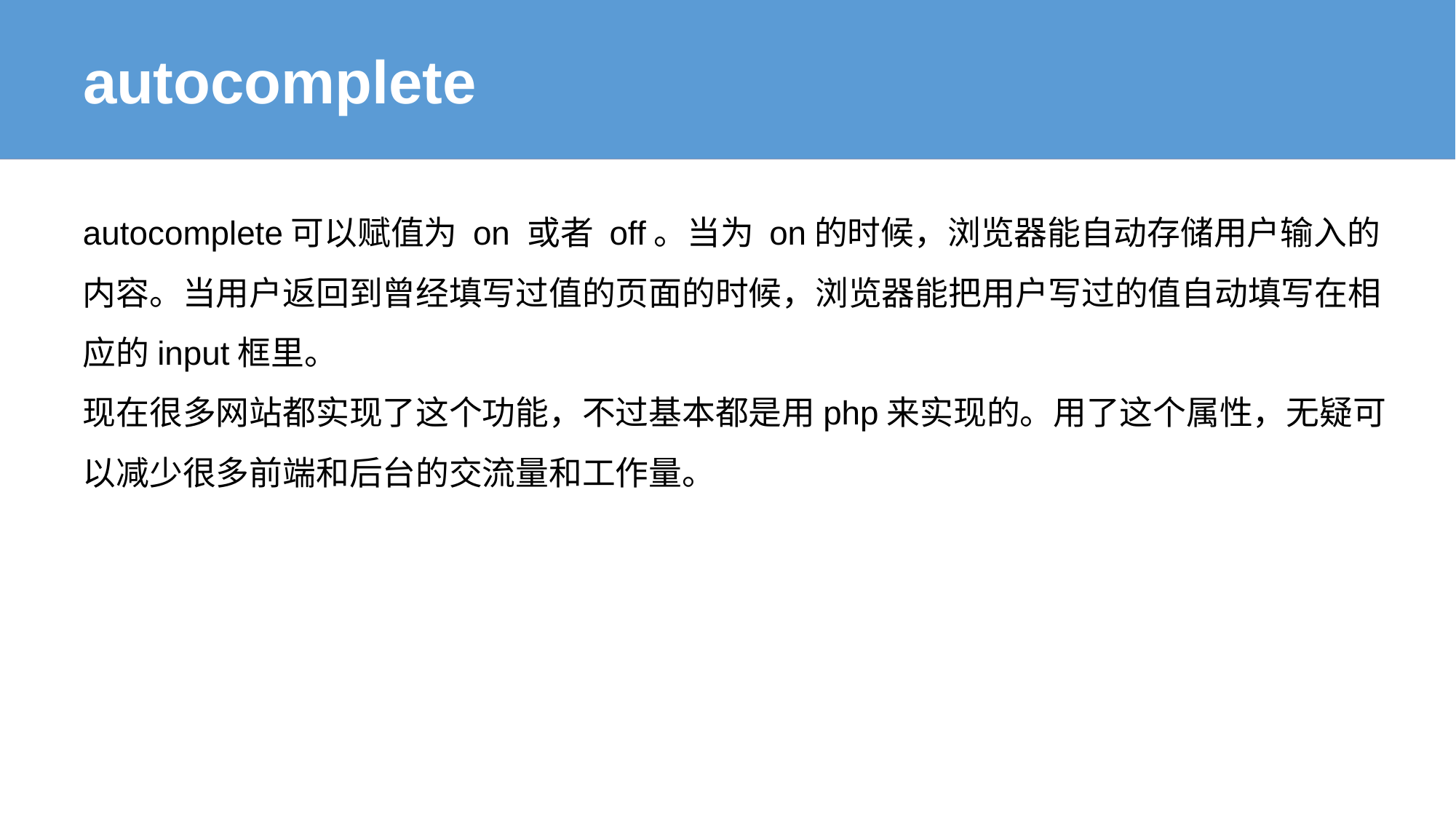

# autocomplete
autocomplete可以赋值为 on 或者 off。当为 on的时候，浏览器能自动存储用户输入的内容。当用户返回到曾经填写过值的页面的时候，浏览器能把用户写过的值自动填写在相应的input框里。
现在很多网站都实现了这个功能，不过基本都是用php来实现的。用了这个属性，无疑可以减少很多前端和后台的交流量和工作量。